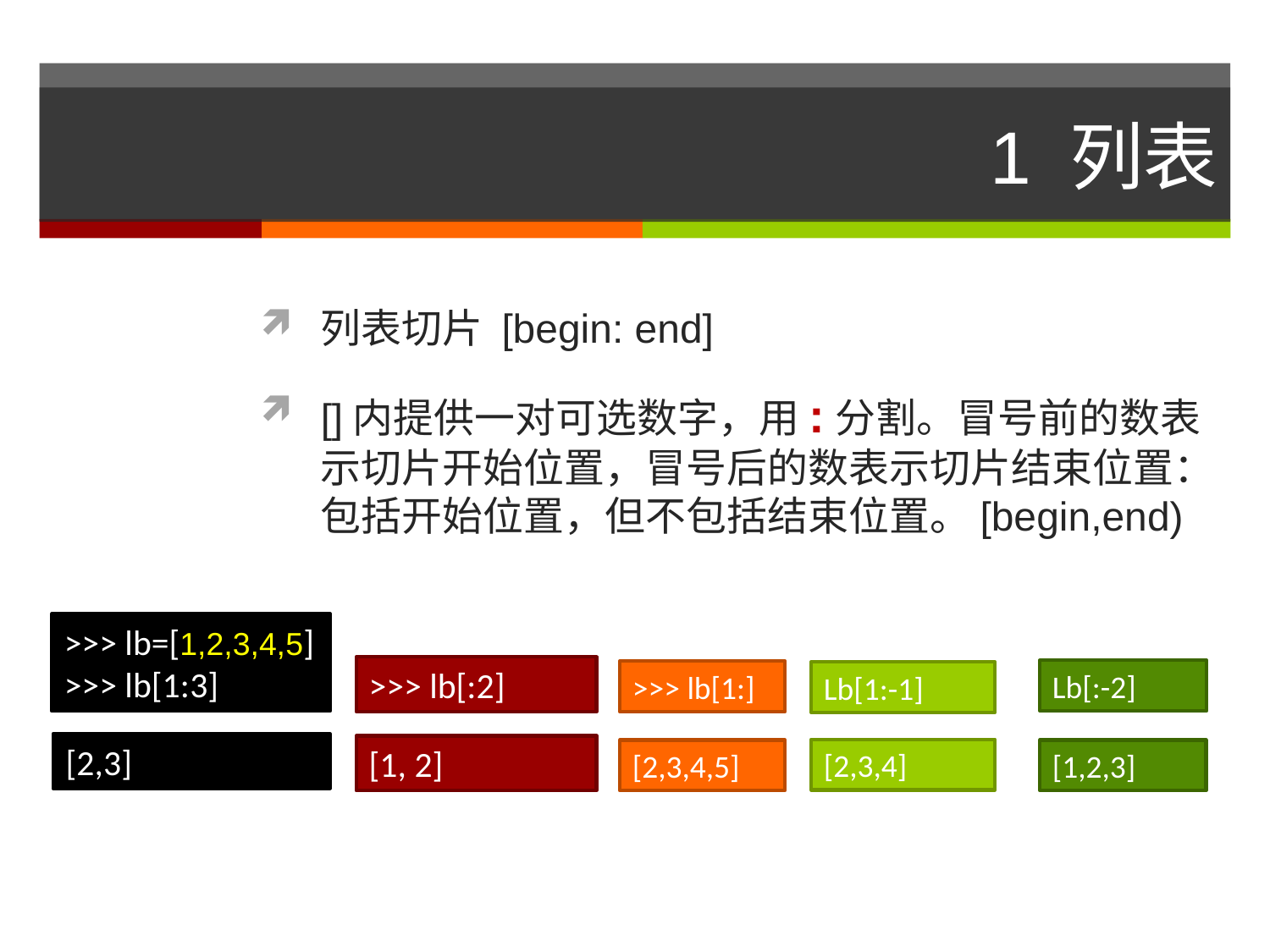

# 1 列表
列表切片 [begin: end]
[]内提供一对可选数字，用:分割。冒号前的数表示切片开始位置，冒号后的数表示切片结束位置：包括开始位置，但不包括结束位置。[begin,end)

>>> lb=[1,2,3,4,5]
>>> lb[1:3]
>>> lb[:2]
Lb[:-2]
>>> lb[1:]
Lb[1:-1]
[2,3]
[1, 2]
[2,3,4]
[2,3,4,5]
[1,2,3]